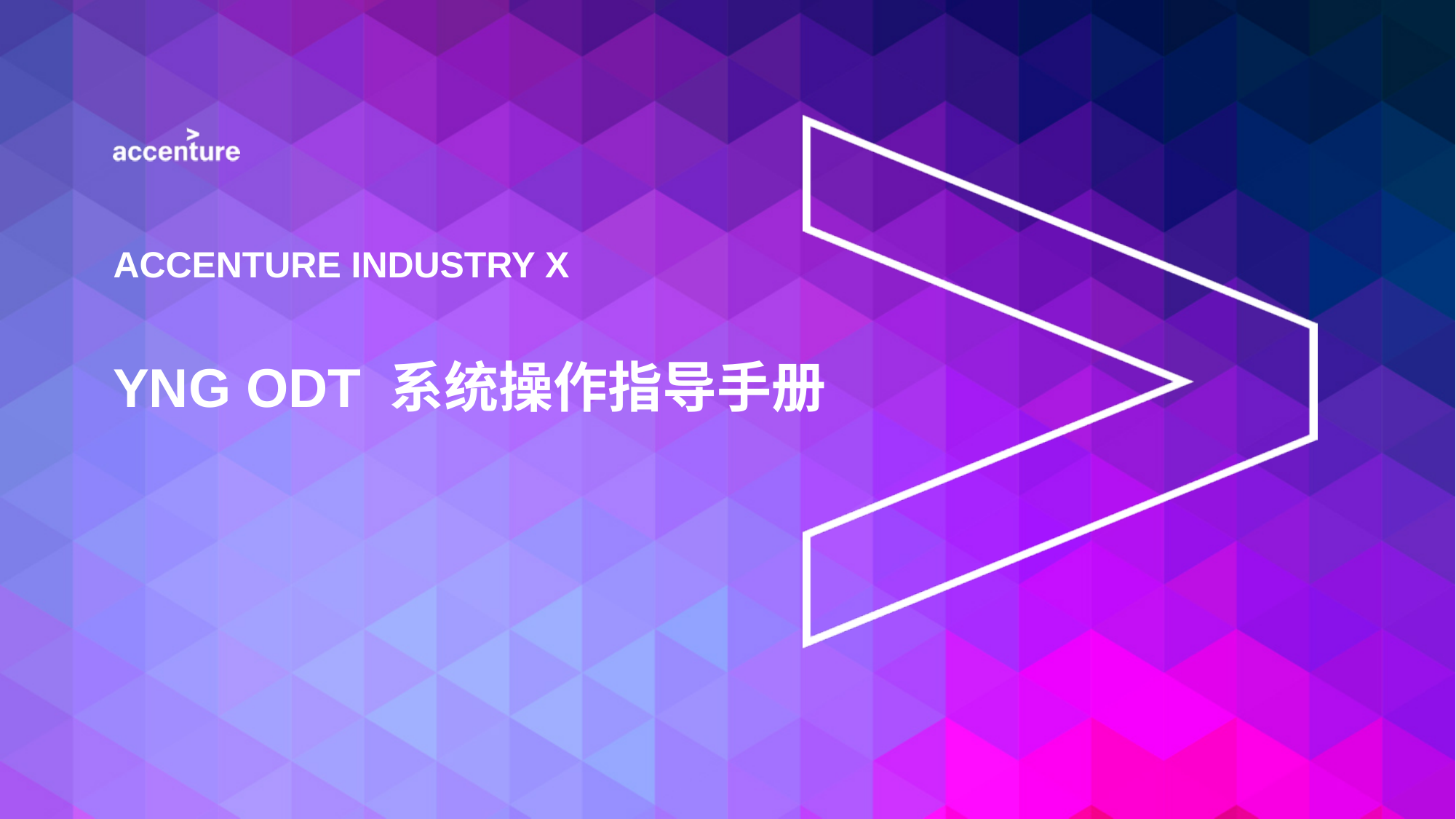

# ACCENTURE INDUSTRY X
YNG ODT 系统操作指导手册